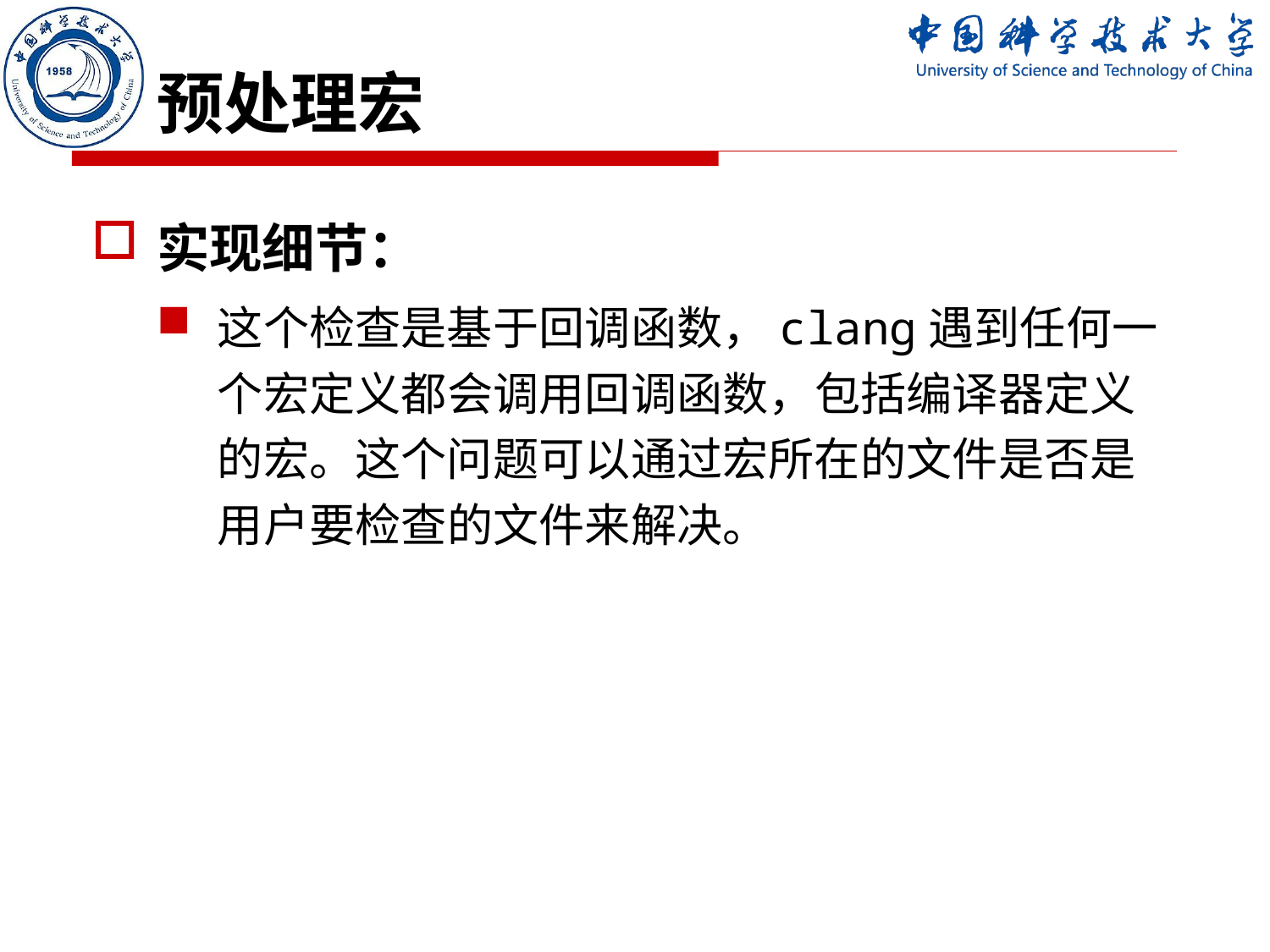

# 预处理宏
实现细节：
这个检查是基于回调函数，clang遇到任何一个宏定义都会调用回调函数，包括编译器定义的宏。这个问题可以通过宏所在的文件是否是用户要检查的文件来解决。

30